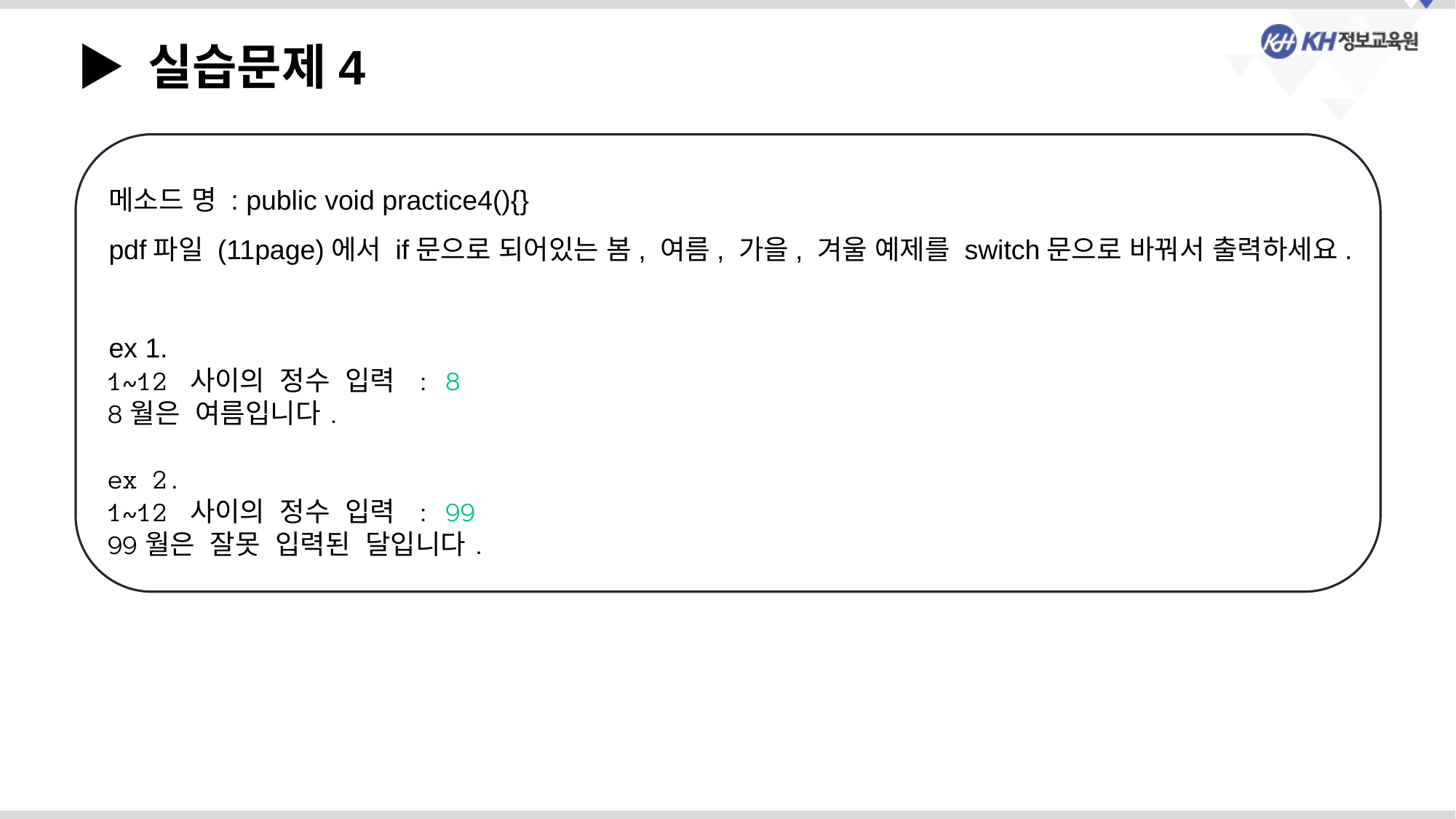

▶ 실습문제4
메소드 명 : public void practice4(){}
pdf파일 (11page)에서 if문으로 되어있는 봄, 여름, 가을, 겨울 예제를 switch문으로 바꿔서 출력하세요.

ex 1.
1~12 사이의 정수 입력 : 8
8월은 여름입니다.

ex 2.
1~12 사이의 정수 입력 : 99
99월은 잘못 입력된 달입니다.